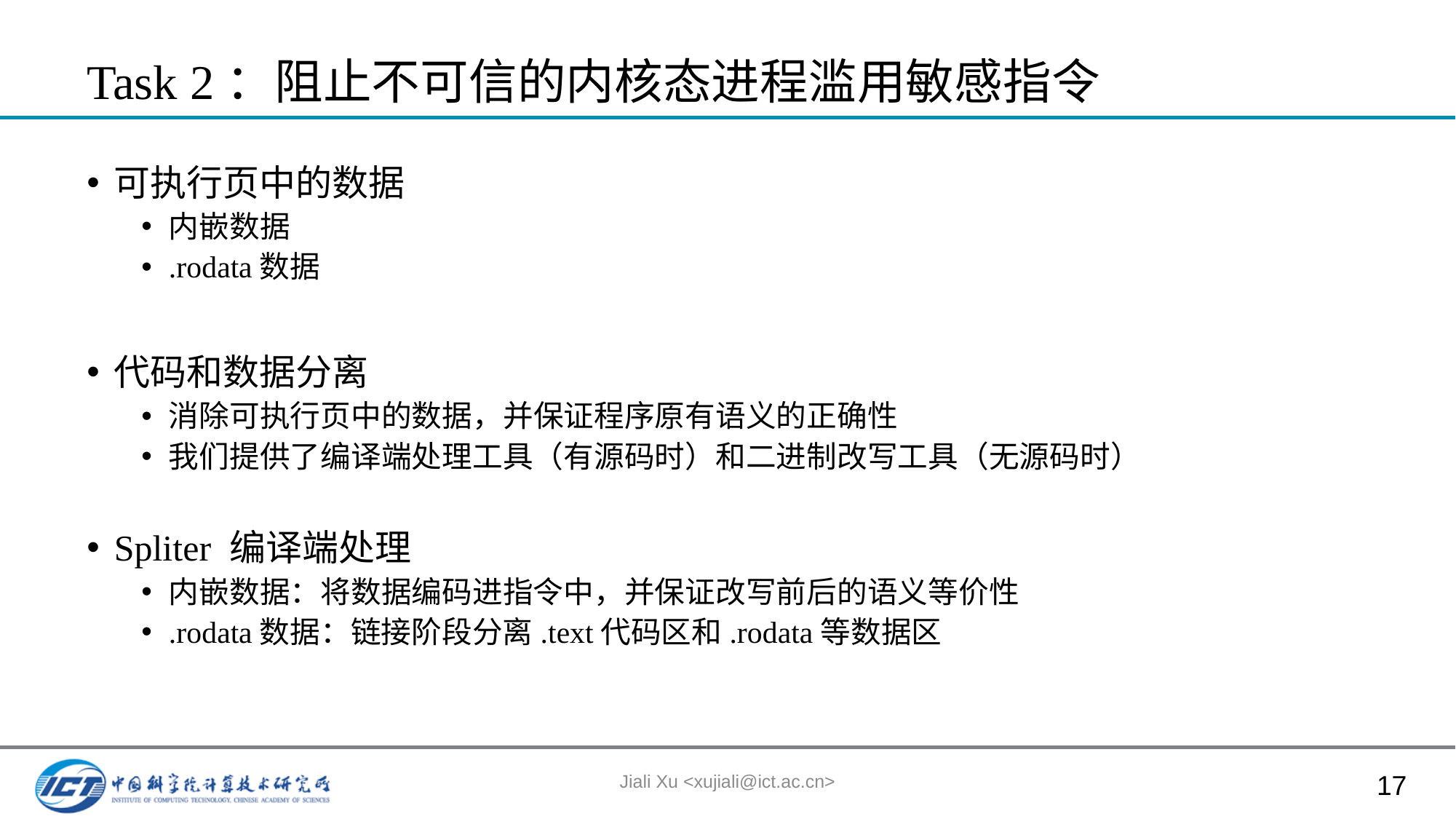

# Task 2：阻止不可信的内核态进程滥用敏感指令
可执行页中的数据
内嵌数据
.rodata数据

代码和数据分离
消除可执行页中的数据，并保证程序原有语义的正确性
我们提供了编译端处理工具（有源码时）和二进制改写工具（无源码时）

Spliter 编译端处理
内嵌数据：将数据编码进指令中，并保证改写前后的语义等价性
.rodata数据：链接阶段分离.text代码区和.rodata等数据区
Jiali Xu <xujiali@ict.ac.cn>
17